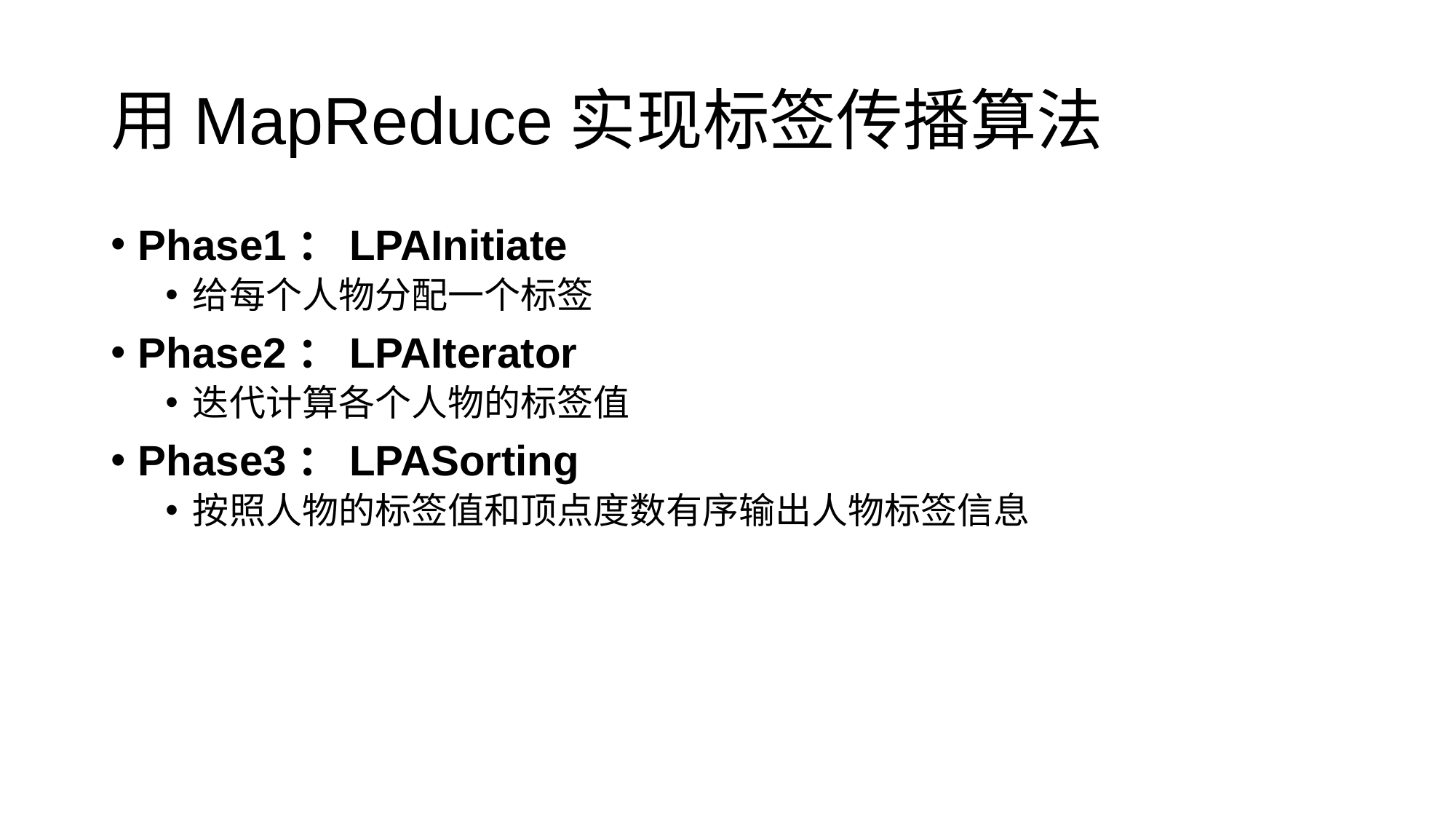

# 用MapReduce实现标签传播算法
Phase1：LPAInitiate
给每个人物分配一个标签
Phase2：LPAIterator
迭代计算各个人物的标签值
Phase3：LPASorting
按照人物的标签值和顶点度数有序输出人物标签信息